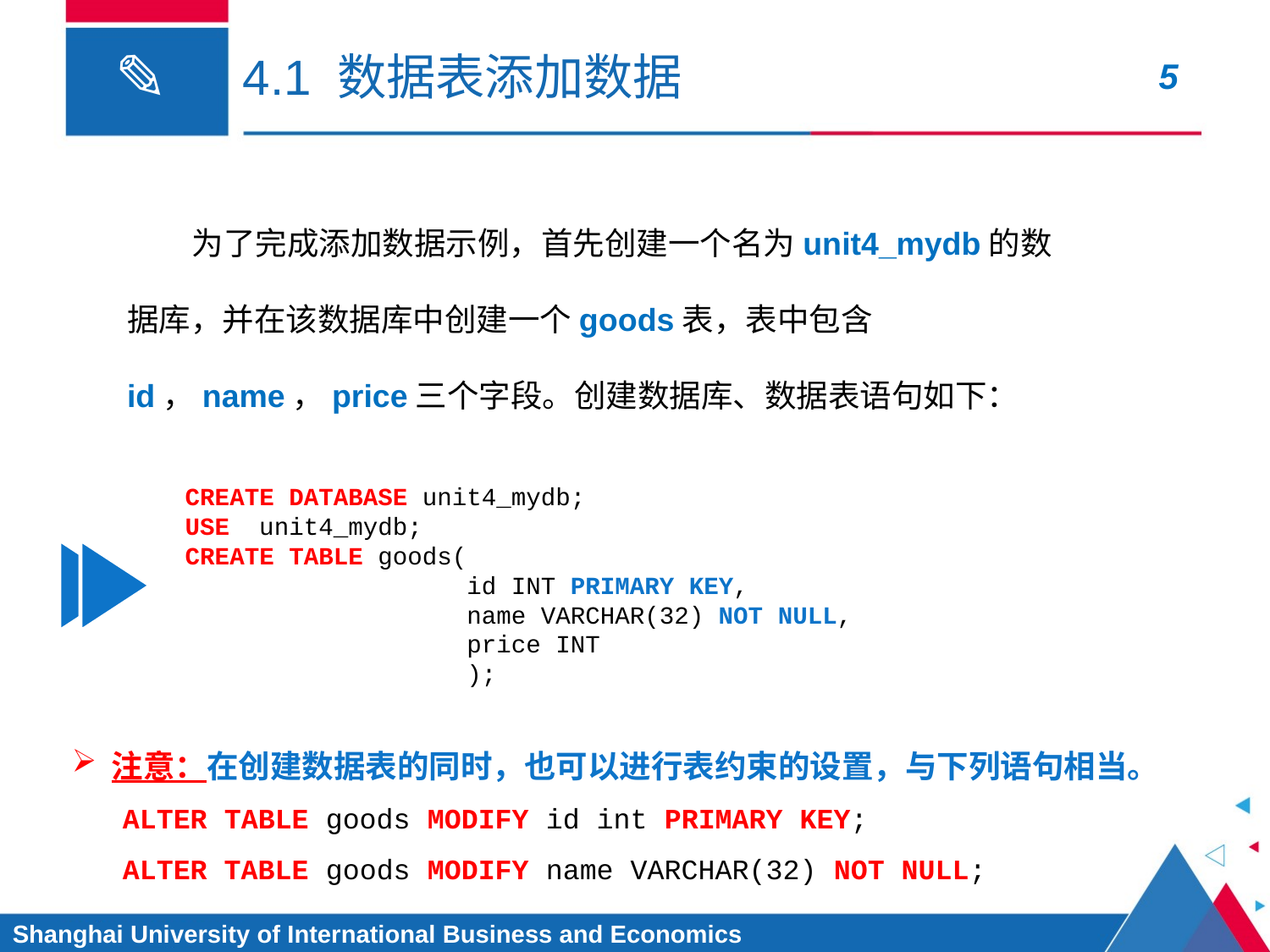

# 4.1 数据表添加数据
        为了完成添加数据示例，首先创建一个名为unit4_mydb的数据库，并在该数据库中创建一个goods表，表中包含id，name，price三个字段。创建数据库、数据表语句如下：
CREATE DATABASE unit4_mydb;
USE  unit4_mydb;
CREATE TABLE goods(
                   id INT PRIMARY KEY,
                   name VARCHAR(32) NOT NULL,
                   price INT
                   );

注意：在创建数据表的同时，也可以进行表约束的设置，与下列语句相当。
   ALTER TABLE goods MODIFY id int PRIMARY KEY;
   ALTER TABLE goods MODIFY name VARCHAR(32) NOT NULL;